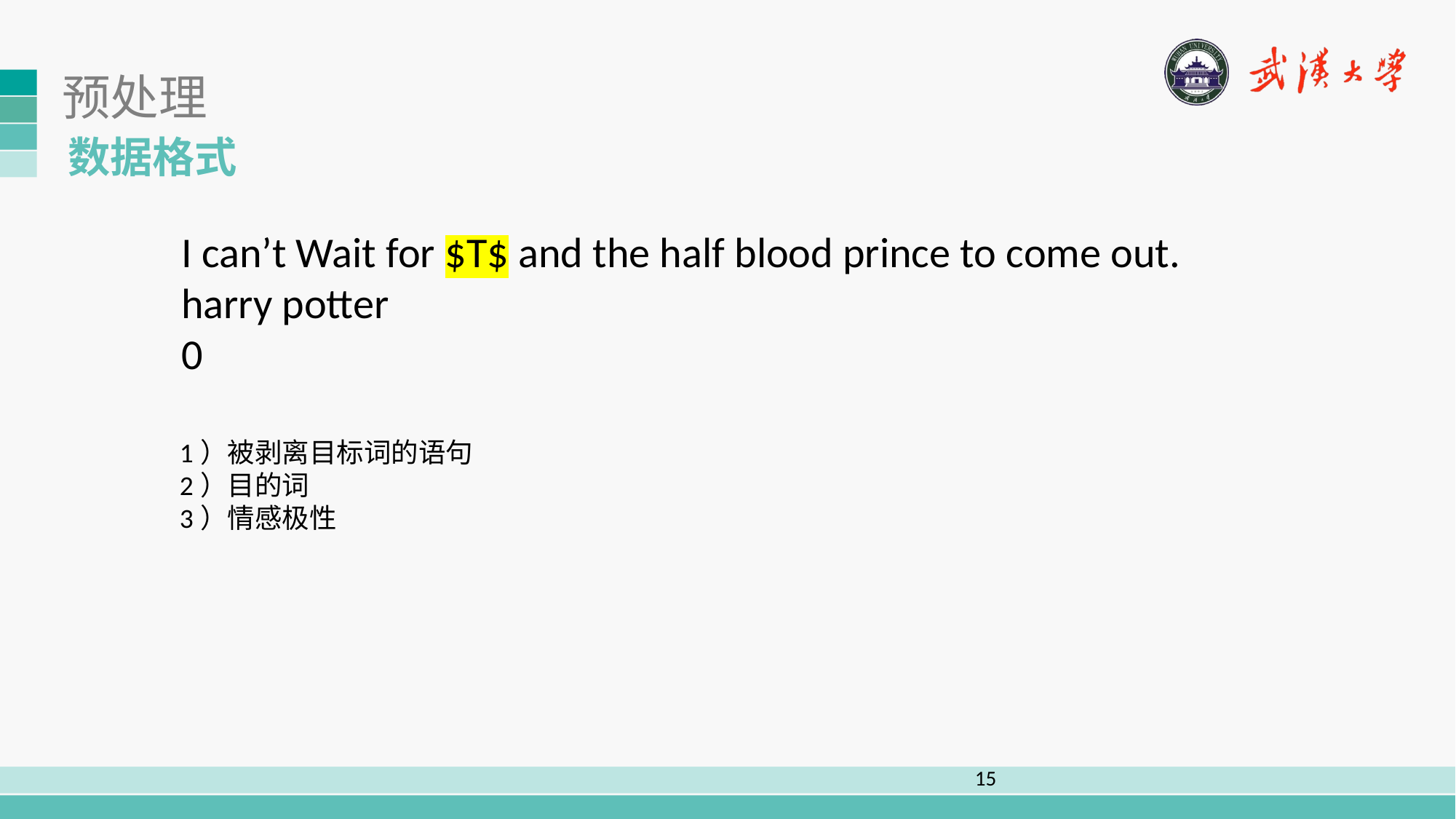

# 预处理
数据格式
I can’t Wait for $T$ and the half blood prince to come out.
harry potter
0
1）被剥离目标词的语句
2）目的词
3）情感极性
15